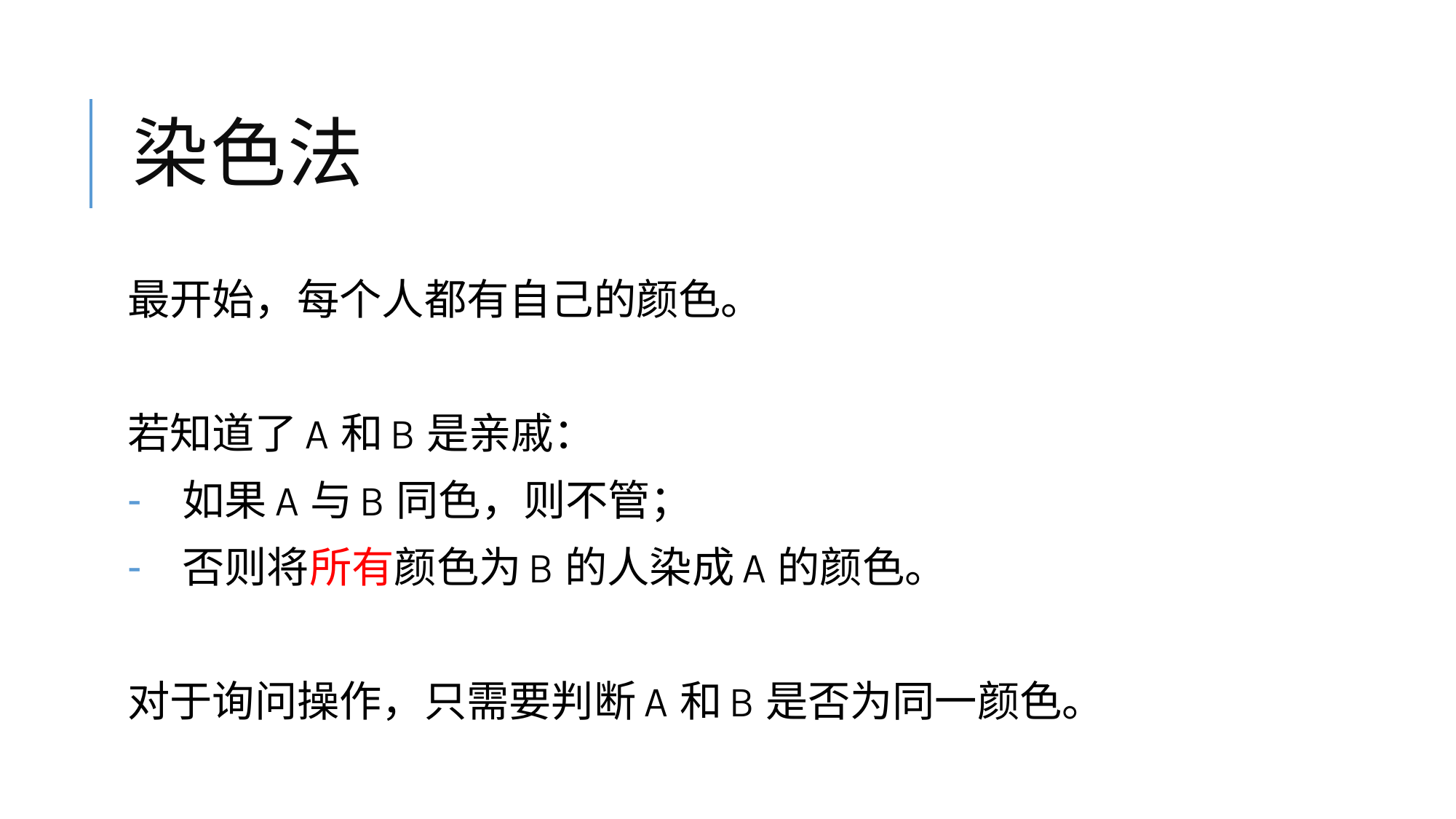

# 染色法
最开始，每个人都有自己的颜色。

若知道了A和B是亲戚：
如果A与B同色，则不管；
否则将所有颜色为B的人染成A的颜色。

对于询问操作，只需要判断A和B是否为同一颜色。